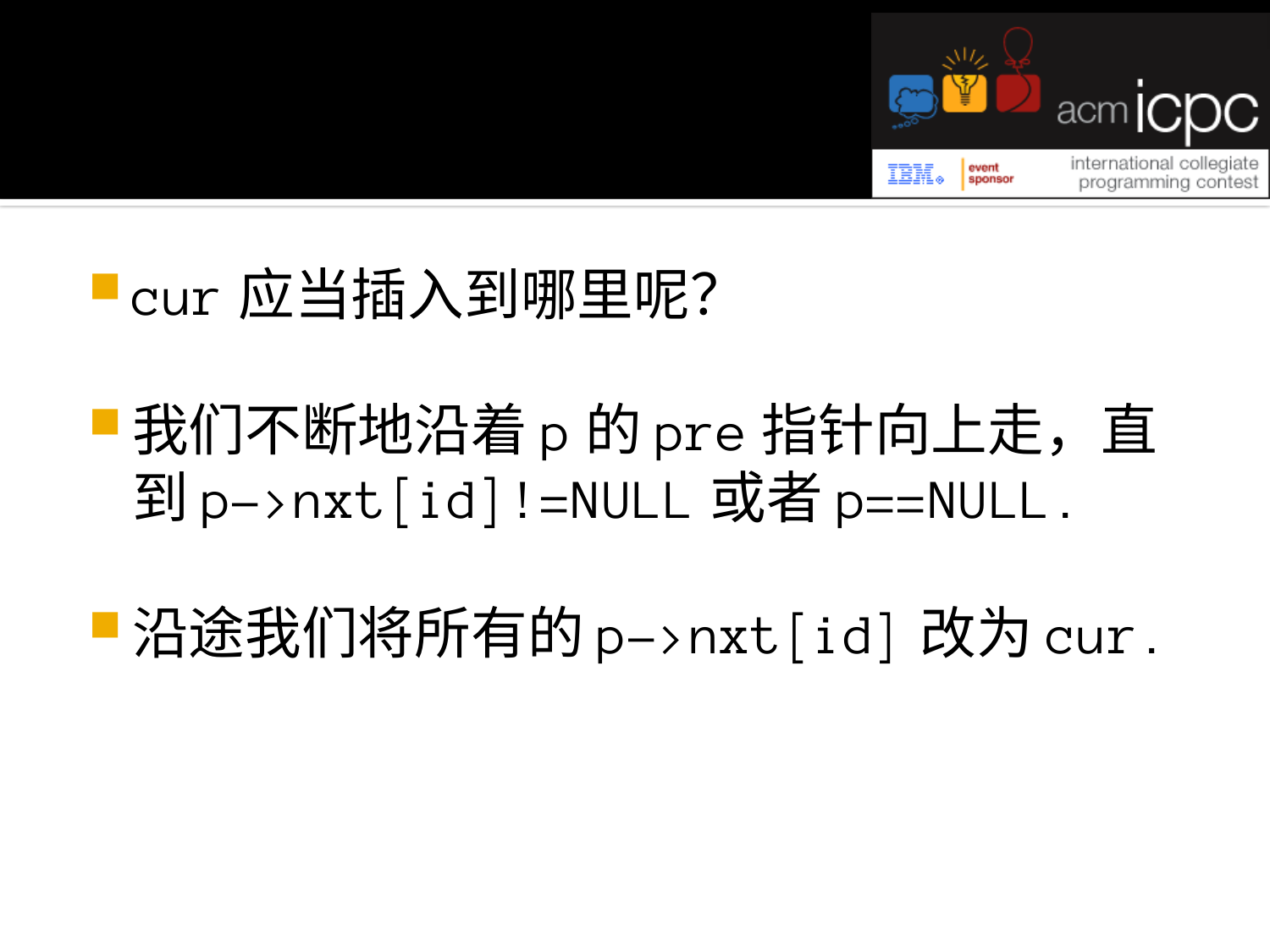

#
cur应当插入到哪里呢？

我们不断地沿着p的pre指针向上走，直到p->nxt[id]!=NULL或者p==NULL.

沿途我们将所有的p->nxt[id]改为cur.